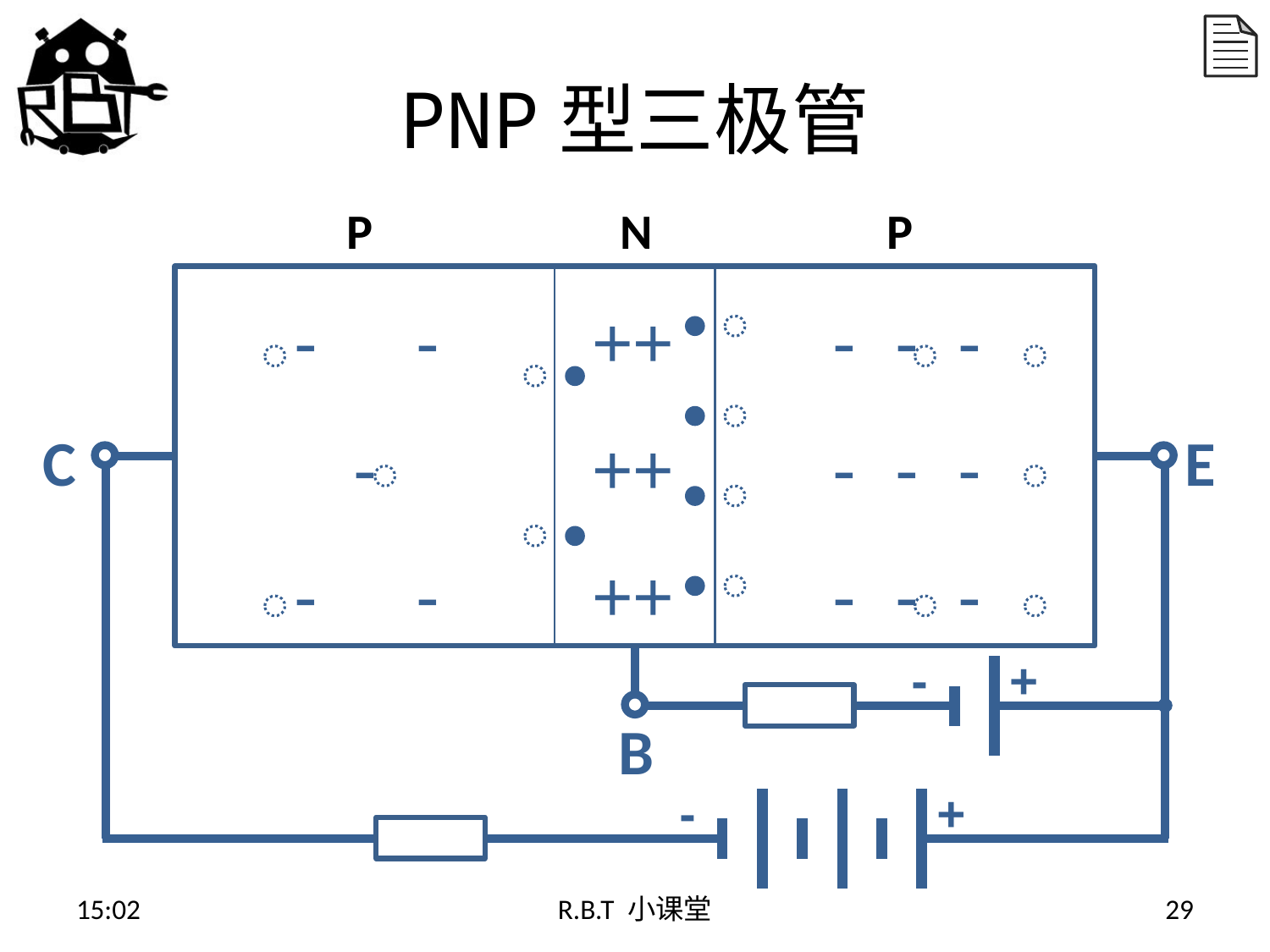

# PNP型三极管
P
N
P
-     -
   -
-     -
++
++
++
-  -  -
-  -  -
-  -  -

C
E

-
+

B
-
+

15:02
R.B.T 小课堂
29